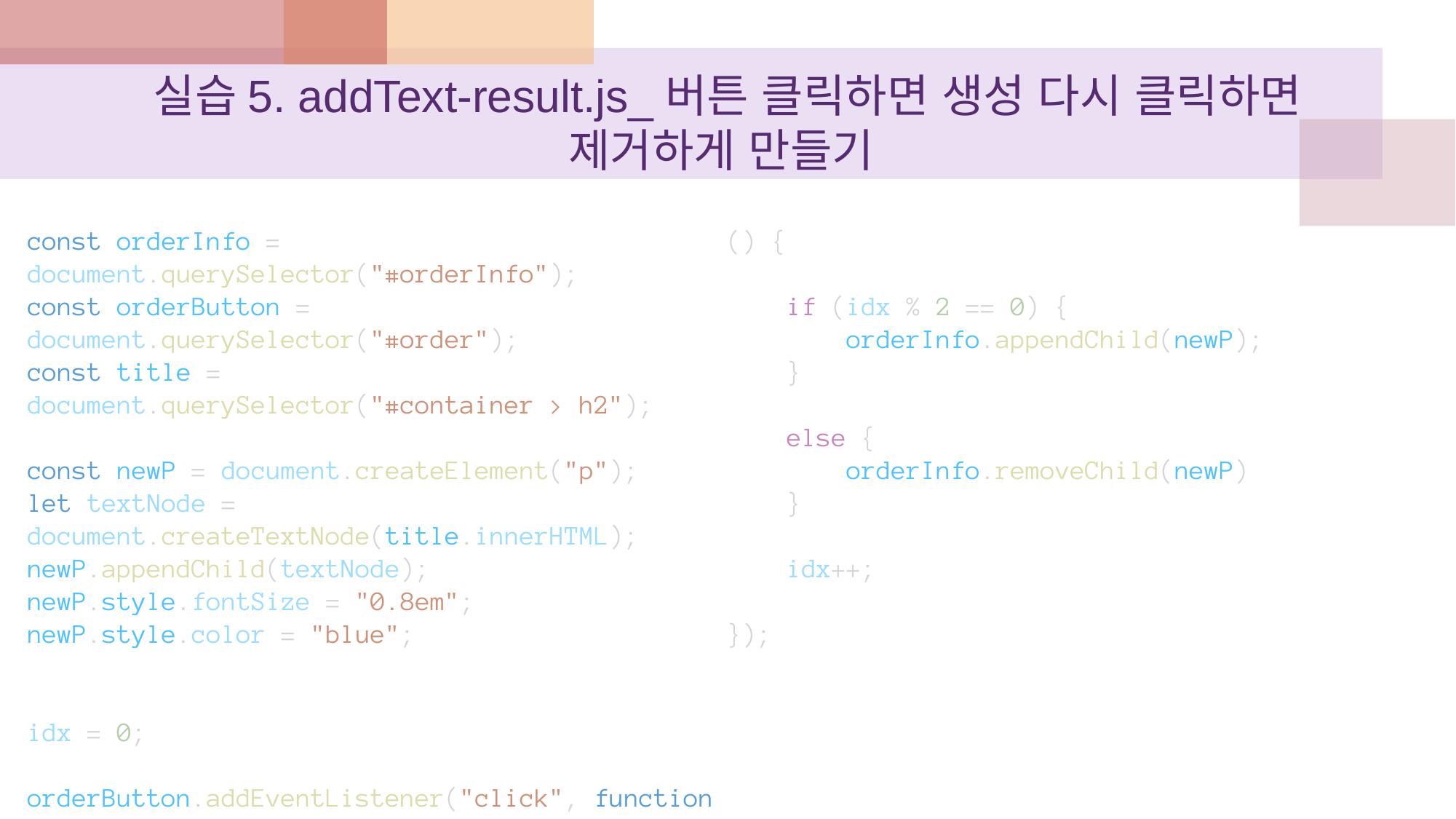

# 실습5. addText-result.js_버튼 클릭하면 생성 다시 클릭하면 제거하게 만들기
const orderInfo = document.querySelector("#orderInfo");
const orderButton = document.querySelector("#order");
const title = document.querySelector("#container > h2");
const newP = document.createElement("p");
let textNode = document.createTextNode(title.innerHTML);
newP.appendChild(textNode);
newP.style.fontSize = "0.8em";
newP.style.color = "blue";
idx = 0;
orderButton.addEventListener("click", function () {
    if (idx % 2 == 0) {
        orderInfo.appendChild(newP);
    }
    else {
        orderInfo.removeChild(newP)
    }
    idx++;
});